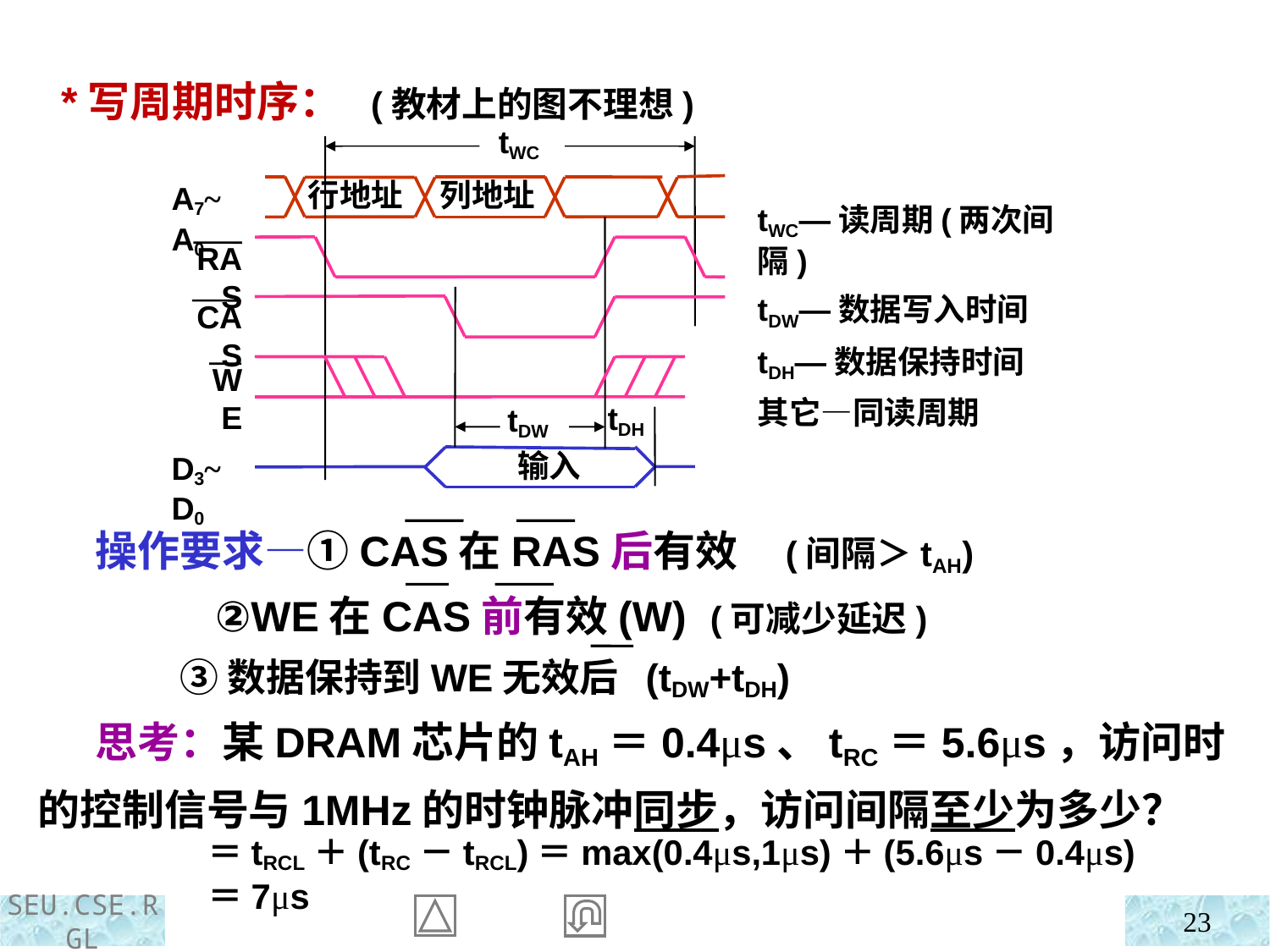

*写周期时序：  (教材上的图不理想)
tWC

列地址

行地址

A7~A0

RAS

CAS

WE

tDH
tDW

D3~D0

输入

tWC—读周期(两次间隔)
tDW—数据写入时间
tDH—数据保持时间
其它—同读周期
     操作要求—①CAS在RAS后有效    (间隔＞tAH)
               ②WE在CAS前有效(W)  (可减少延迟)
                ③数据保持到WE无效后  (tDW+tDH)

     思考：某DRAM芯片的tAH＝0.4μs、tRC＝5.6μs，访问时的控制信号与1MHz的时钟脉冲同步，访问间隔至少为多少？
＝tRCL＋(tRC－tRCL)＝max(0.4μs,1μs)＋(5.6μs－0.4μs)＝7μs

23